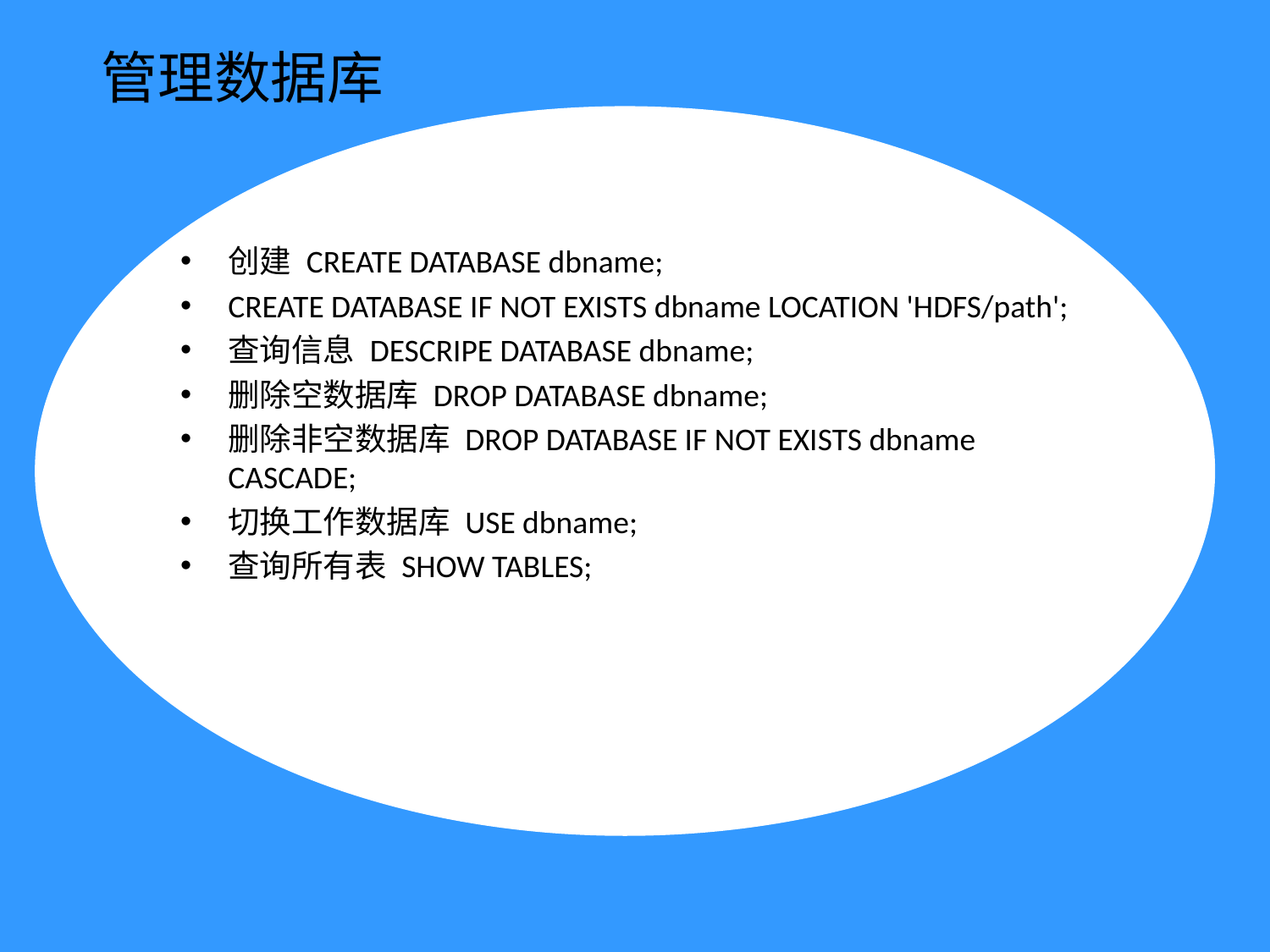

# 管理数据库
创建 CREATE DATABASE dbname;
CREATE DATABASE IF NOT EXISTS dbname LOCATION 'HDFS/path';
查询信息 DESCRIPE DATABASE dbname;
删除空数据库 DROP DATABASE dbname;
删除非空数据库 DROP DATABASE IF NOT EXISTS dbname CASCADE;
切换工作数据库 USE dbname;
查询所有表 SHOW TABLES;